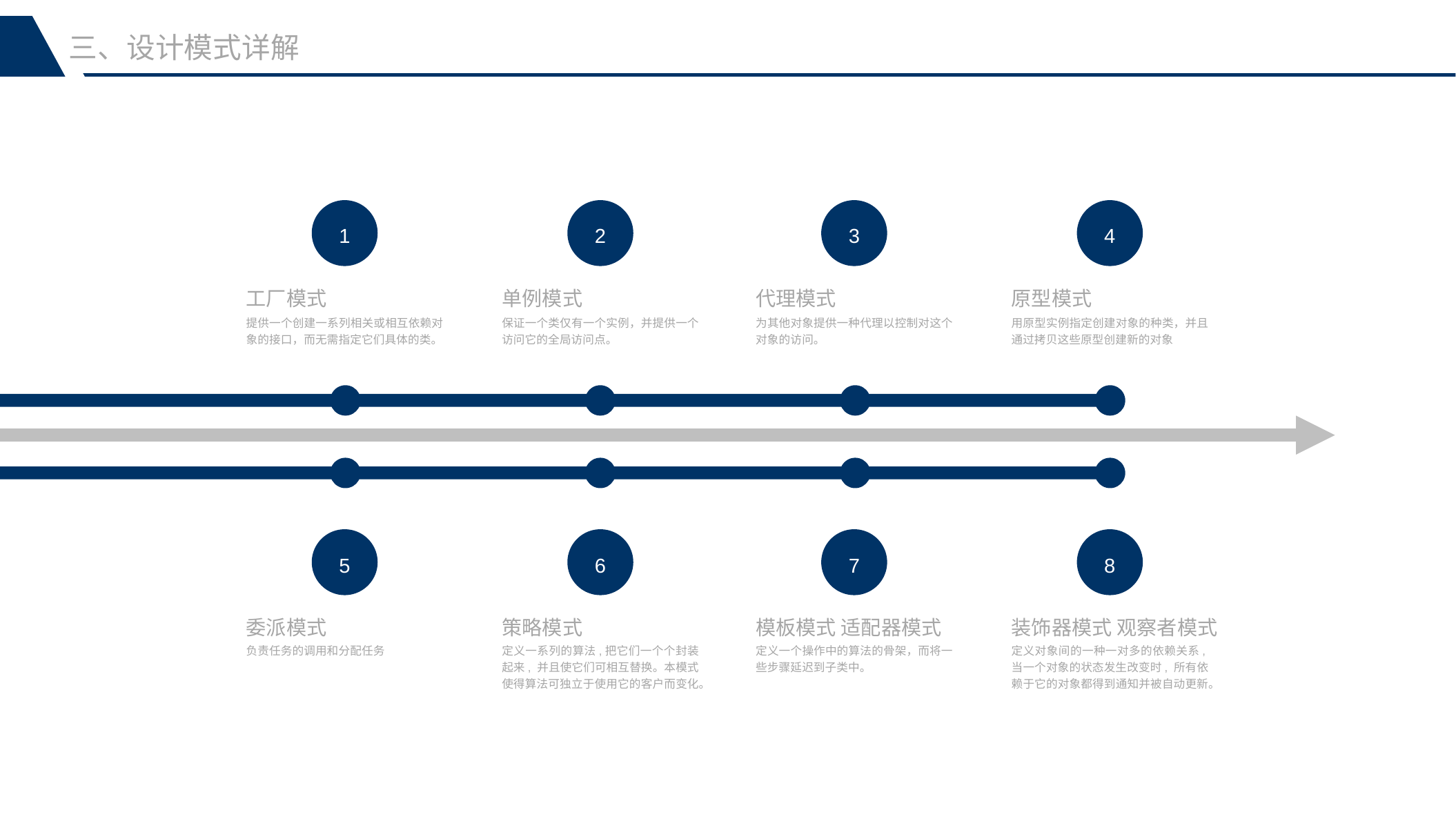

三、设计模式详解

1
2
3
4
工厂模式
单例模式
代理模式
原型模式
提供一个创建一系列相关或相互依赖对象的接口，而无需指定它们具体的类。
保证一个类仅有一个实例，并提供一个访问它的全局访问点。
为其他对象提供一种代理以控制对这个对象的访问。

用原型实例指定创建对象的种类，并且通过拷贝这些原型创建新的对象

5
6
7
8
模板模式 适配器模式
装饰器模式 观察者模式
委派模式
策略模式
负责任务的调用和分配任务
定义一系列的算法,把它们一个个封装起来, 并且使它们可相互替换。本模式使得算法可独立于使用它的客户而变化。
定义一个操作中的算法的骨架，而将一些步骤延迟到子类中。

定义对象间的一种一对多的依赖关系,当一个对象的状态发生改变时, 所有依赖于它的对象都得到通知并被自动更新。